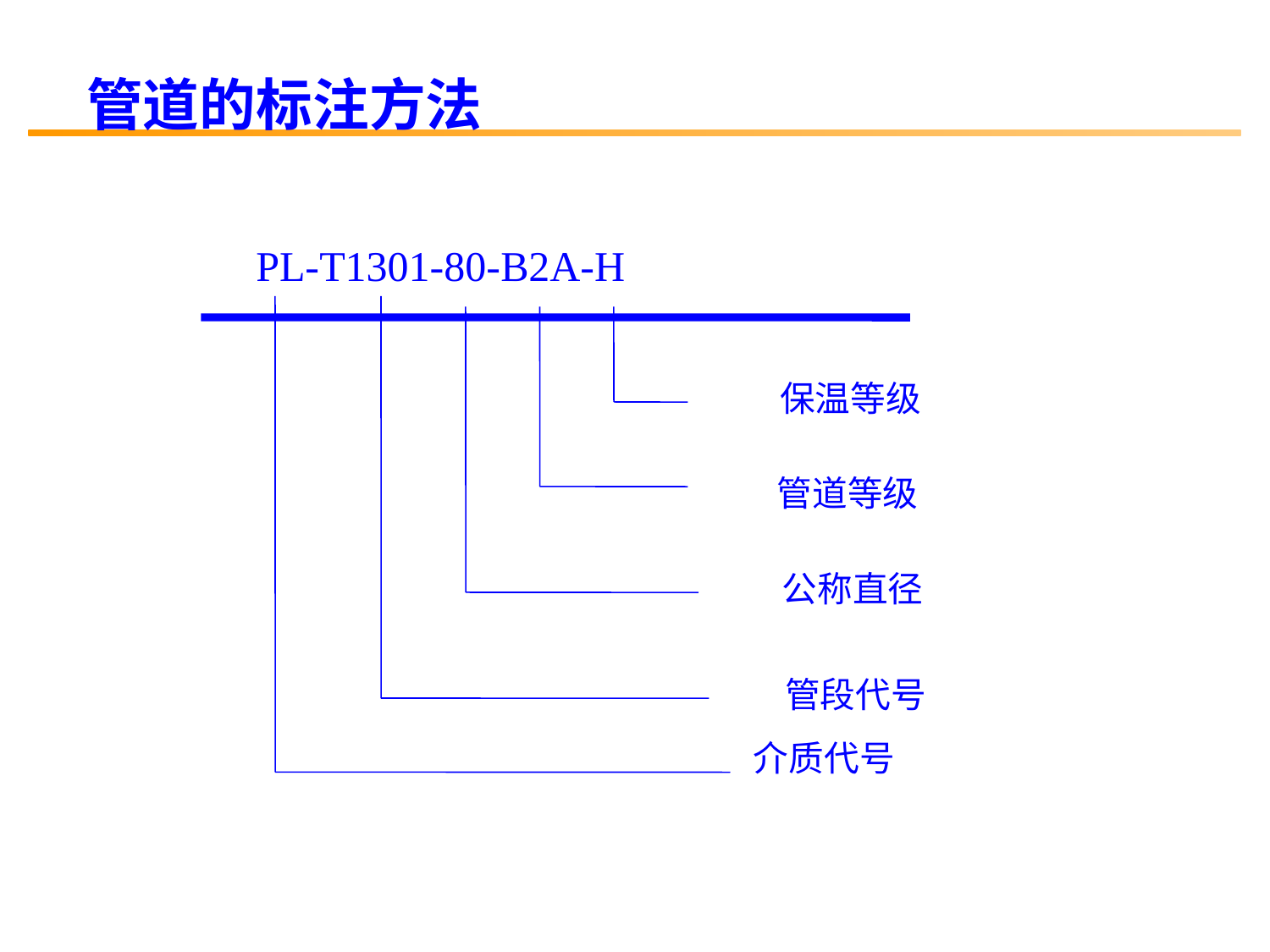

管道的标注方法
PL-T1301-80-B2A-H

     保温等级

      管道等级

        公称直径

       管段代号

介质代号